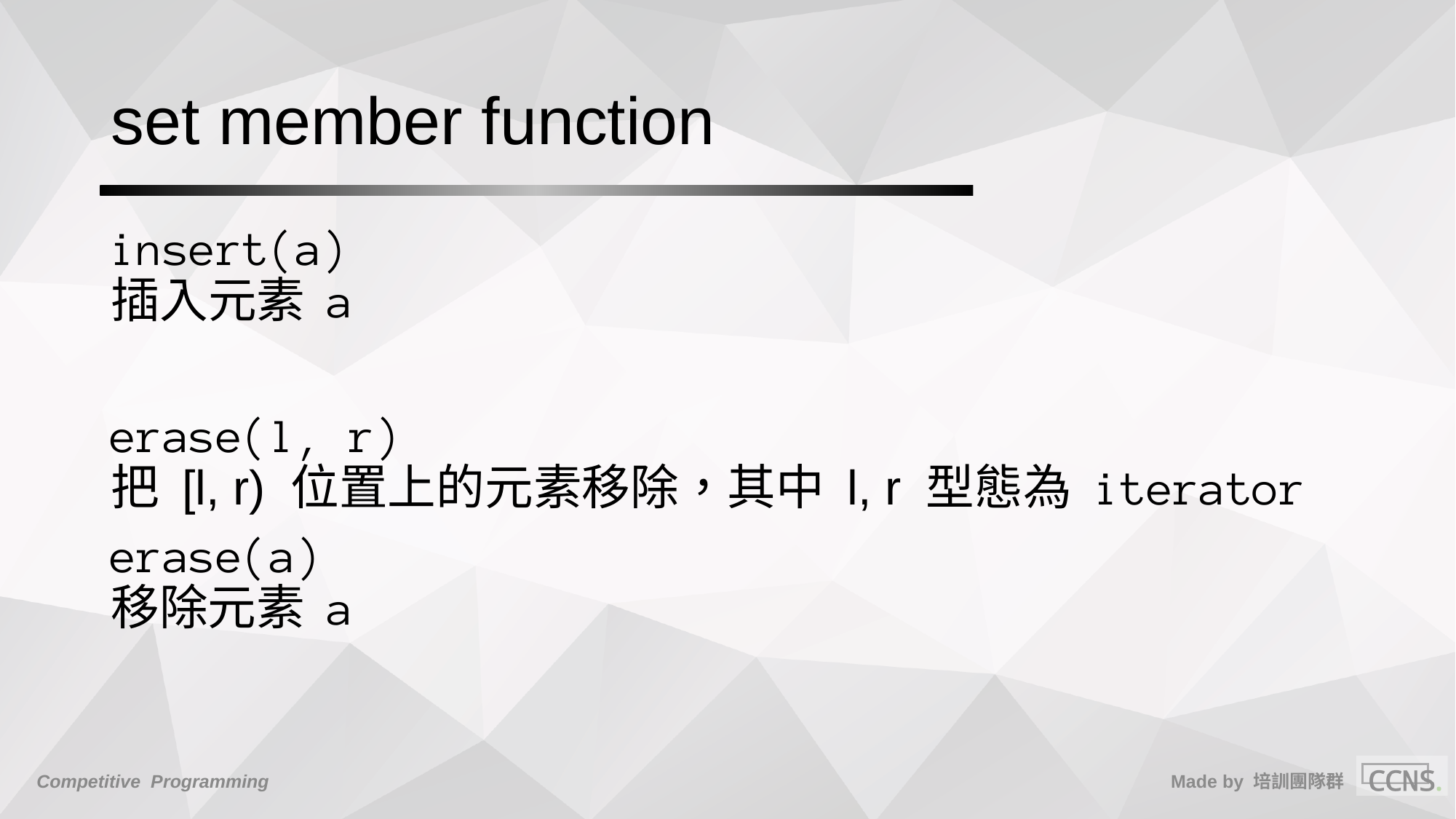

# set member function
insert(a)
插入元素 a

erase(l, r)
把 [l, r) 位置上的元素移除，其中 l, r 型態為 iterator
erase(a)
移除元素 a